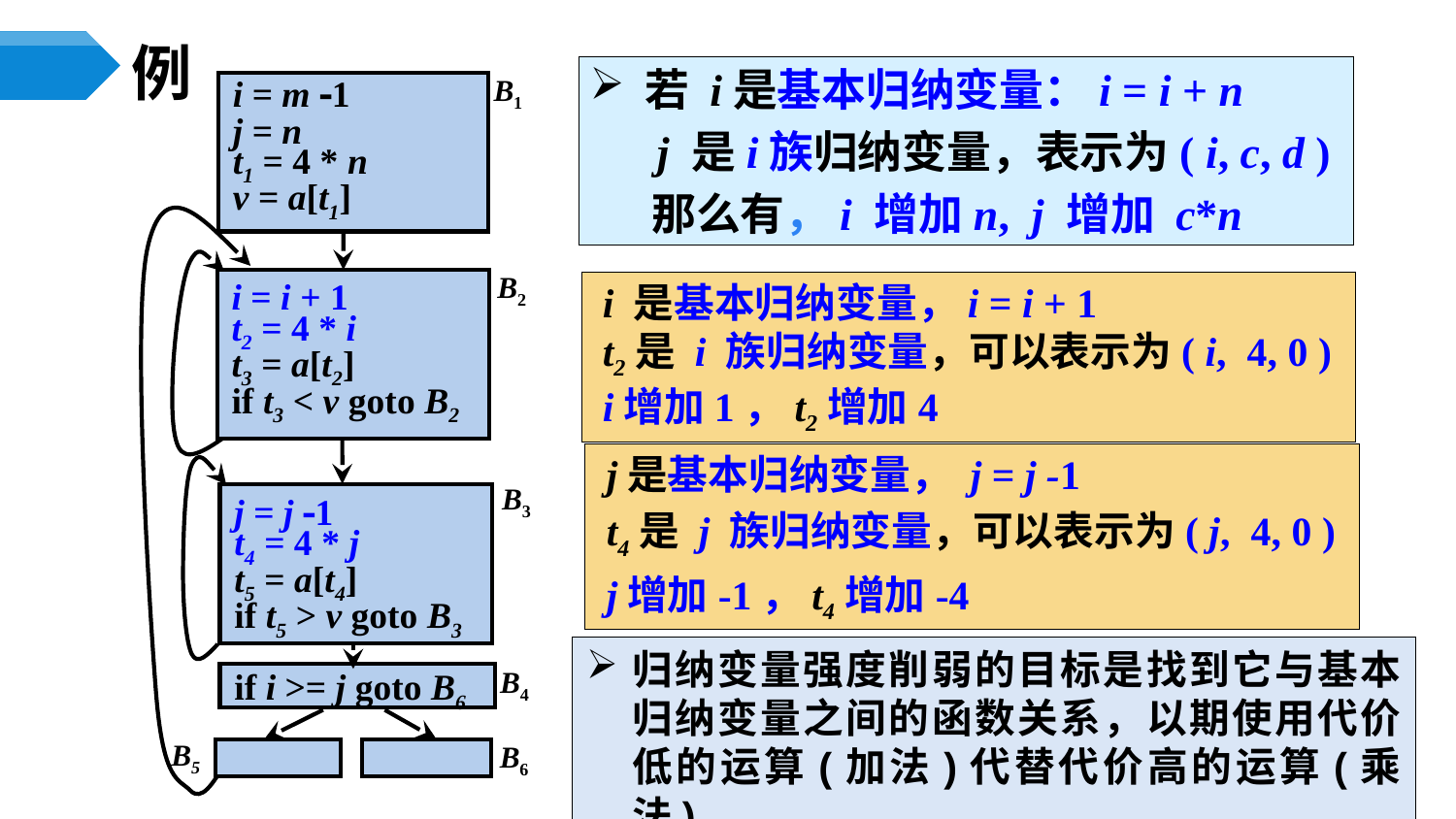

# 例
若 i是基本归纳变量：i = i + n
      j 是i族归纳变量，表示为( i, c, d )
     那么有，i 增加n,  j 增加 c*n
B1
i = m −1
j = n
t1 = 4 * n
v = a[t1]

B2
i = i + 1
t2 = 4 * i
t3 = a[t2]
if t3 < v goto B2

B3
j = j −1
t4 = 4 * j
t5 = a[t4]
if t5 > v goto B3

B4
if i >= j goto B6

B6
B5

 i 是基本归纳变量，i = i + 1
 t2是 i 族归纳变量，可以表示为( i,  4, 0 )
 i增加1，t2增加4
 j是基本归纳变量， j = j -1
 t4是 j 族归纳变量，可以表示为( j,  4, 0 )
 j增加-1，t4增加-4
归纳变量强度削弱的目标是找到它与基本归纳变量之间的函数关系，以期使用代价低的运算(加法)代替代价高的运算(乘法)